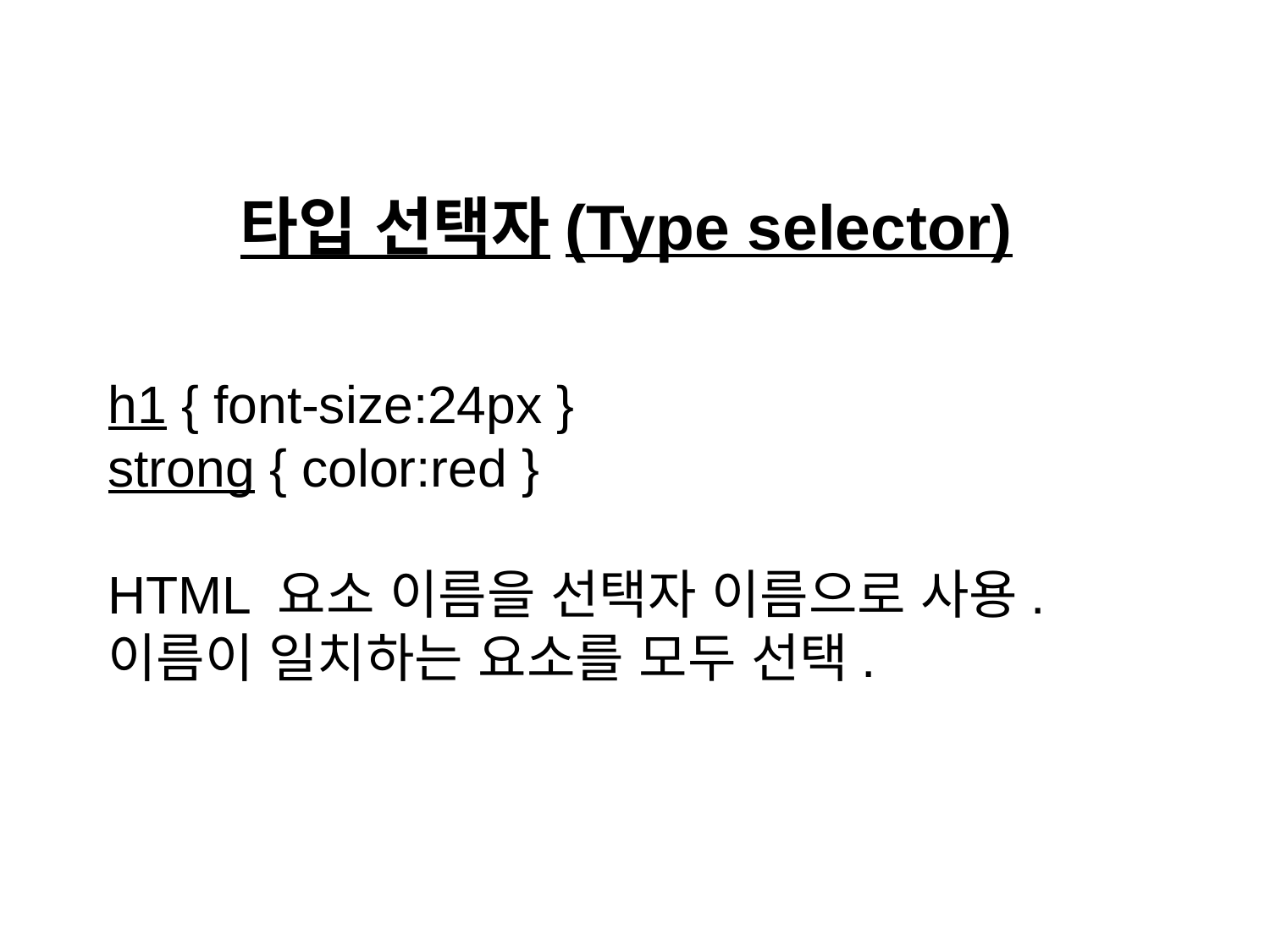

# 타입 선택자(Type selector)
h1 { font-size:24px }
strong { color:red }

HTML 요소 이름을 선택자 이름으로 사용.
이름이 일치하는 요소를 모두 선택.